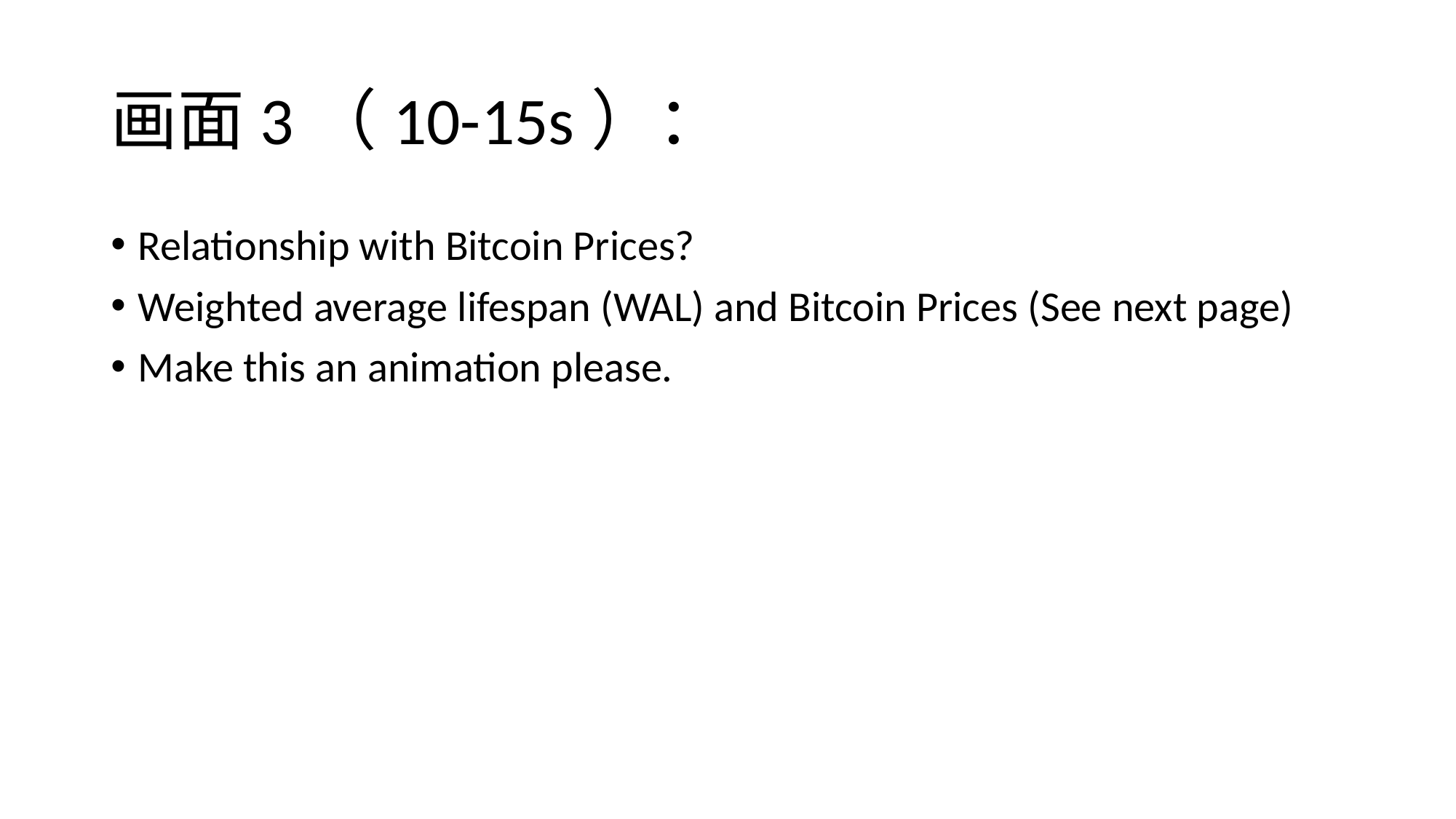

# 画面3（10-15s）：
Relationship with Bitcoin Prices?
Weighted average lifespan (WAL) and Bitcoin Prices (See next page)
Make this an animation please.